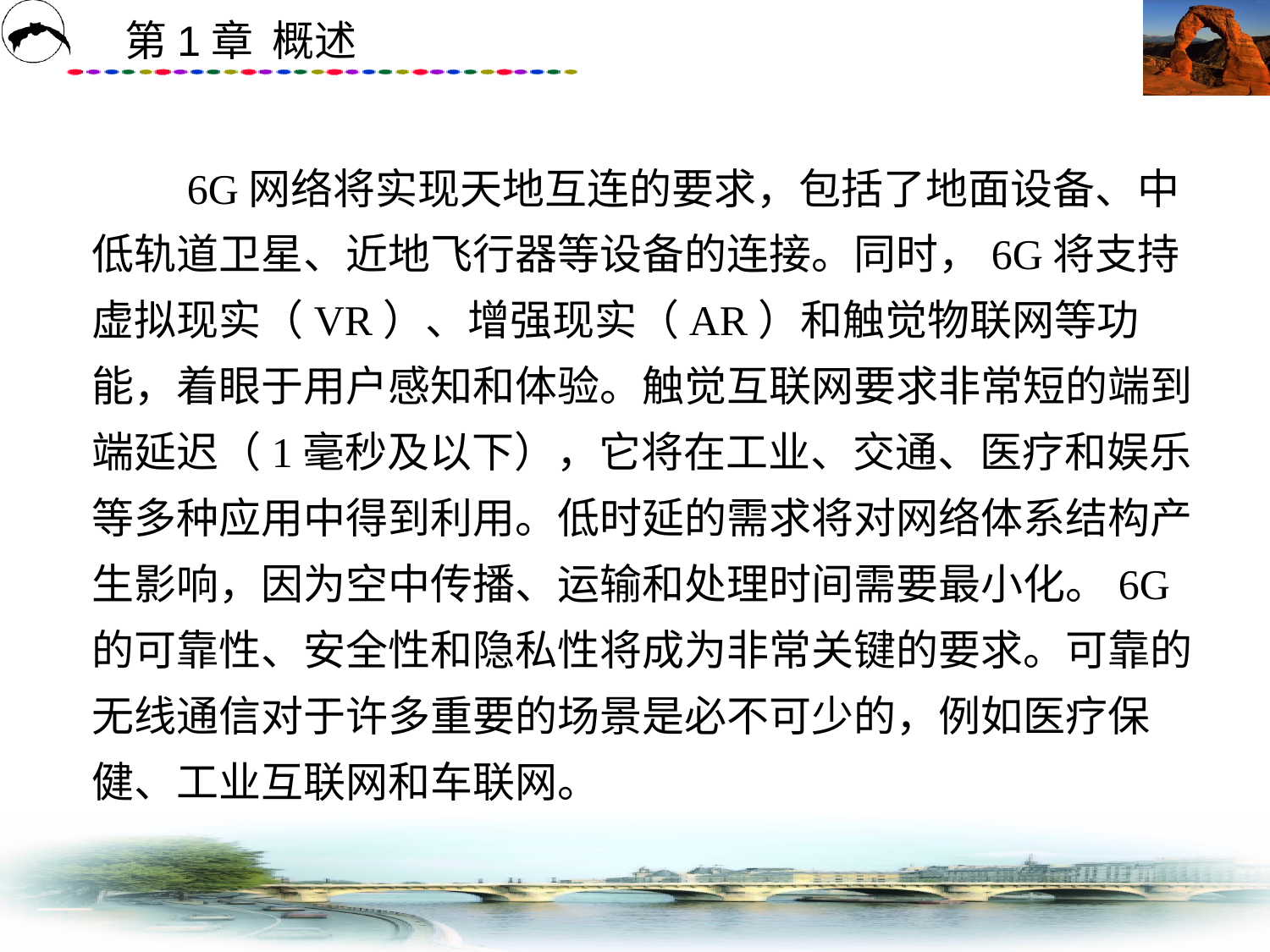

# 6G网络将实现天地互连的要求，包括了地面设备、中低轨道卫星、近地飞行器等设备的连接。同时，6G将支持虚拟现实（VR）、增强现实（AR）和触觉物联网等功能，着眼于用户感知和体验。触觉互联网要求非常短的端到端延迟（1毫秒及以下），它将在工业、交通、医疗和娱乐等多种应用中得到利用。低时延的需求将对网络体系结构产生影响，因为空中传播、运输和处理时间需要最小化。6G的可靠性、安全性和隐私性将成为非常关键的要求。可靠的无线通信对于许多重要的场景是必不可少的，例如医疗保健、工业互联网和车联网。